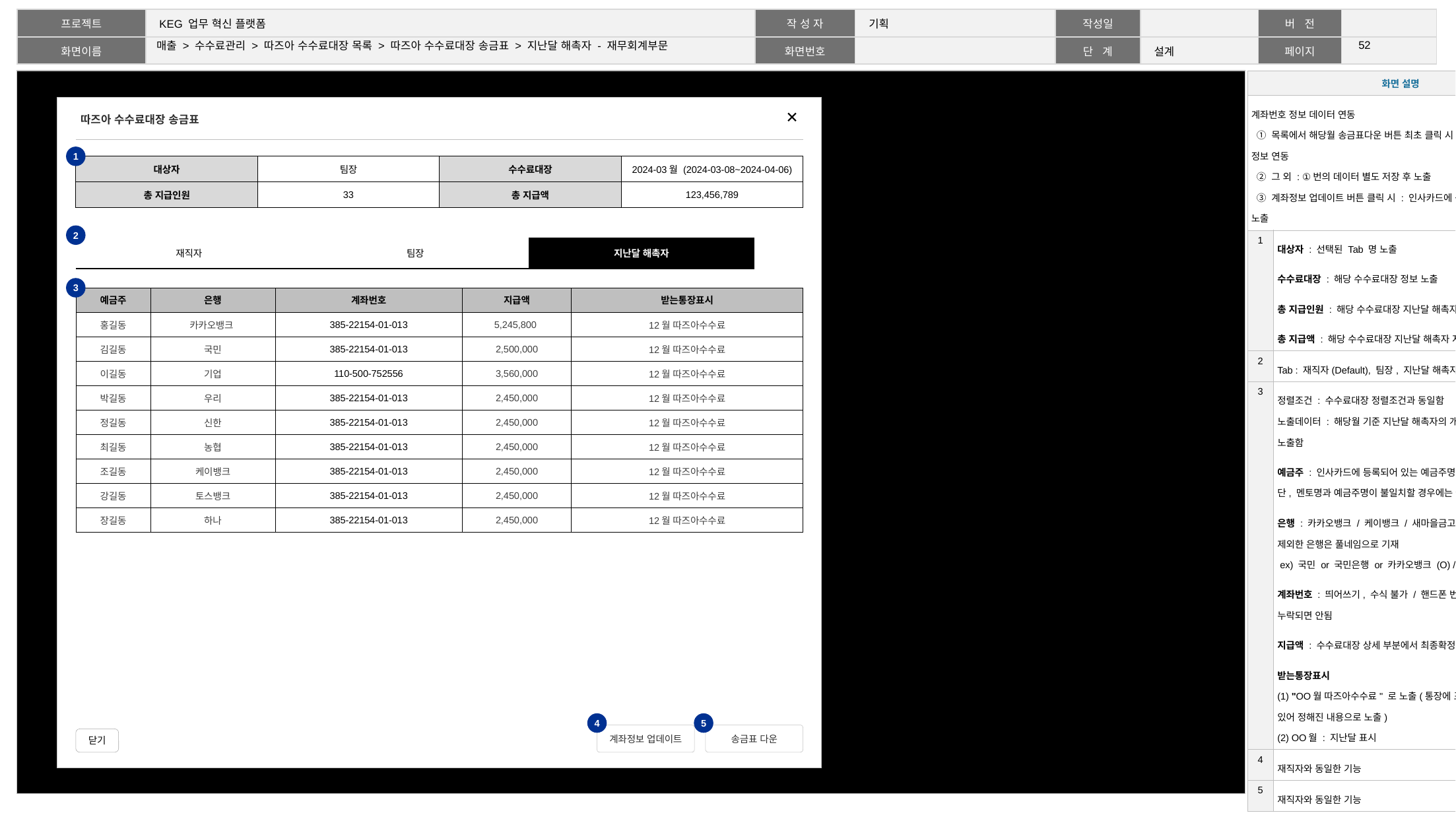

52

# 매출 > 수수료관리 > 따즈아 수수료대장 목록 > 따즈아 수수료대장 송금표 > 지난달 해촉자 - 재무회계부문
| 화면 설명 |  |
| --- | --- |
| 계좌번호 정보 데이터 연동 ① 목록에서 해당월 송금표다운 버튼 최초 클릭 시 : 인사카드에 등록된 정보 연동 ② 그 외 : ①번의 데이터 별도 저장 후 노출 ③ 계좌정보 업데이트 버튼 클릭 시 : 인사카드에 등록된 정보와 연동 후 노출 |  |
| 1 | 대상자 : 선택된 Tab 명 노출 수수료대장 : 해당 수수료대장 정보 노출 총 지급인원 : 해당 수수료대장 지난달 해촉자 지급인원 노출 총 지급액 : 해당 수수료대장 지난달 해촉자 지급액 노출 |
| 2 | Tab : 재직자(Default), 팀장, 지난달 해촉자 로 구성 |
| 3 | 정렬조건 : 수수료대장 정렬조건과 동일함 노출데이터 : 해당월 기준 지난달 해촉자의 개인수수료차감지급액만 노출함 예금주 : 인사카드에 등록되어 있는 예금주명을 가져옴. 단, 멘토명과 예금주명이 불일치할 경우에는 예금주명을 노출함 은행 : 카카오뱅크 / 케이뱅크 / 새마을금고 등 "은행" 글자 제외한 은행은 풀네임으로 기재 ex) 국민 or 국민은행 or 카카오뱅크 (O) / 카카오 (X) 계좌번호 : 띄어쓰기, 수식 불가 / 핸드폰 번호인 경우 맨 앞 "0" 누락되면 안됨 지급액 : 수수료대장 상세 부분에서 최종확정된 금액 가져옴 받는통장표시 (1) "OO월 따즈아수수료" 로 노출(통장에 표시되는 글자수 제한이 있어 정해진 내용으로 노출) (2) OO월 : 지난달 표시 |
| 4 | 재직자와 동일한 기능 |
| 5 | 재직자와 동일한 기능 |
따즈아 수수료대장 송금표
1
| 대상자 | 팀장 | 수수료대장 | 2024-03월 (2024-03-08~2024-04-06) |
| --- | --- | --- | --- |
| 총 지급인원 | 33 | 총 지급액 | 123,456,789 |
2
| 재직자 | 팀장 | 지난달 해촉자 |
| --- | --- | --- |
3
| 예금주 | 은행 | 계좌번호 | 지급액 | 받는통장표시 |
| --- | --- | --- | --- | --- |
| 홍길동 | 카카오뱅크 | 385-22154-01-013 | 5,245,800 | 12월 따즈아수수료 |
| 김길동 | 국민 | 385-22154-01-013 | 2,500,000 | 12월 따즈아수수료 |
| 이길동 | 기업 | 110-500-752556 | 3,560,000 | 12월 따즈아수수료 |
| 박길동 | 우리 | 385-22154-01-013 | 2,450,000 | 12월 따즈아수수료 |
| 정길동 | 신한 | 385-22154-01-013 | 2,450,000 | 12월 따즈아수수료 |
| 최길동 | 농협 | 385-22154-01-013 | 2,450,000 | 12월 따즈아수수료 |
| 조길동 | 케이뱅크 | 385-22154-01-013 | 2,450,000 | 12월 따즈아수수료 |
| 강길동 | 토스뱅크 | 385-22154-01-013 | 2,450,000 | 12월 따즈아수수료 |
| 장길동 | 하나 | 385-22154-01-013 | 2,450,000 | 12월 따즈아수수료 |
4
5
계좌정보 업데이트
송금표 다운
닫기